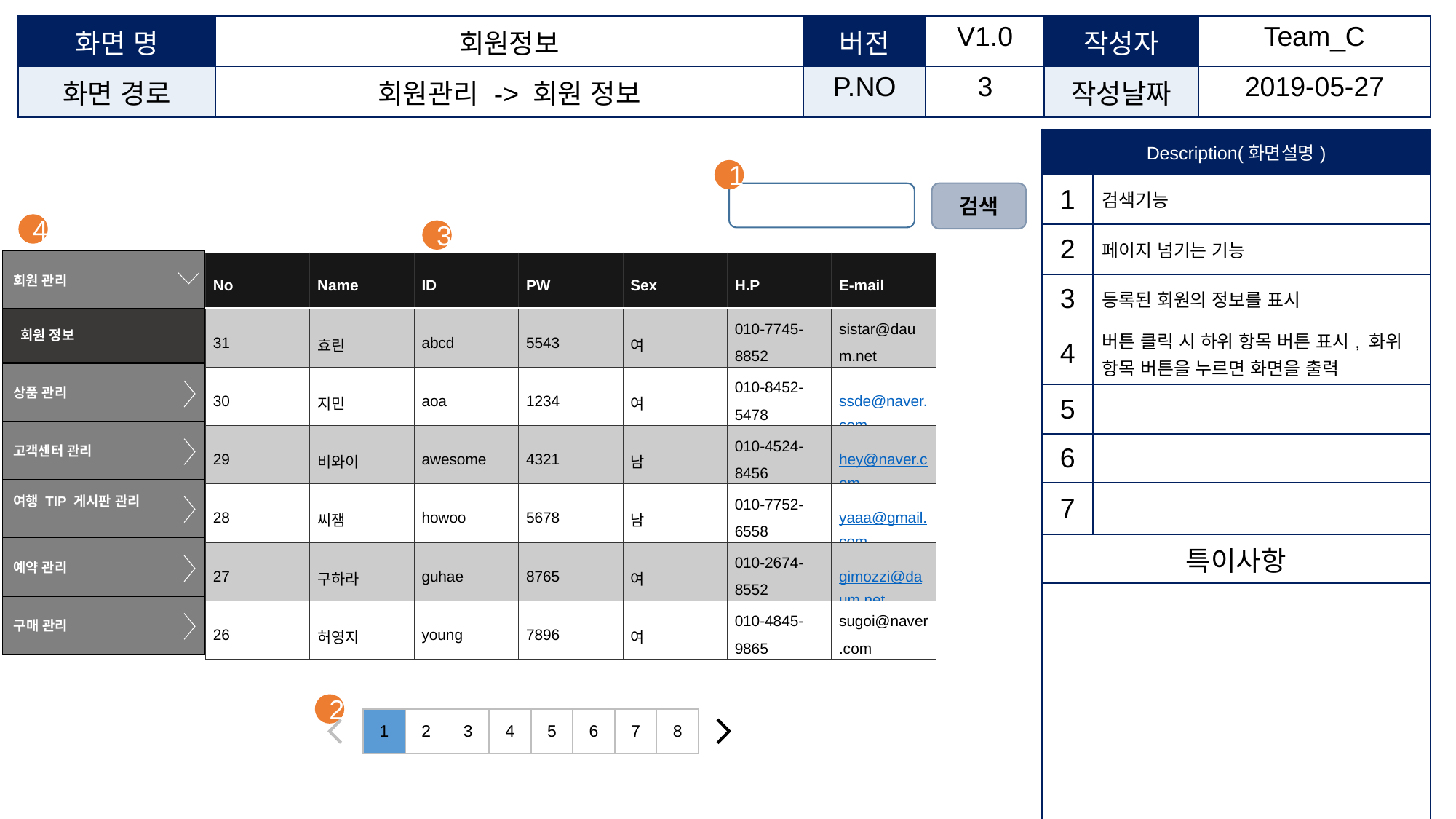

| 화면 명 | 회원정보 | 버전 | V1.0 | 작성자 | Team\_C |
| --- | --- | --- | --- | --- | --- |
| 화면 경로 | 회원관리 -> 회원 정보 | P.NO | 3 | 작성날짜 | 2019-05-27 |
| Description(화면설명) |  |
| --- | --- |
| 1 | 검색기능 |
| 2 | 페이지 넘기는 기능 |
| 3 | 등록된 회원의 정보를 표시 |
| 4 | 버튼 클릭 시 하위 항목 버튼 표시, 화위 항목 버튼을 누르면 화면을 출력 |
| 5 |  |
| 6 |  |
| 7 |  |
| 특이사항 |  |
|  |  |

1

검색
4
3
회원 관리
상품 관리
고객센터 관리

여행 TIP 게시판 관리

예약 관리

구매 관리

| No | Name | ID | PW | Sex | H.P | E-mail |
| --- | --- | --- | --- | --- | --- | --- |
| 31 | 효린 | abcd | 5543 | 여 | 010-7745-8852 | sistar@daum.net |
| 30 | 지민 | aoa | 1234 | 여 | 010-8452-5478 | ssde@naver.com |
| 29 | 비와이 | awesome | 4321 | 남 | 010-4524-8456 | hey@naver.com |
| 28 | 씨잼 | howoo | 5678 | 남 | 010-7752-6558 | yaaa@gmail.com |
| 27 | 구하라 | guhae | 8765 | 여 | 010-2674-8552 | gimozzi@daum.net |
| 26 | 허영지 | young | 7896 | 여 | 010-4845-9865 | sugoi@naver.com |

 회원 정보

2
| 1 | 2 | 3 | 4 | 5 | 6 | 7 | 8 |
| --- | --- | --- | --- | --- | --- | --- | --- |